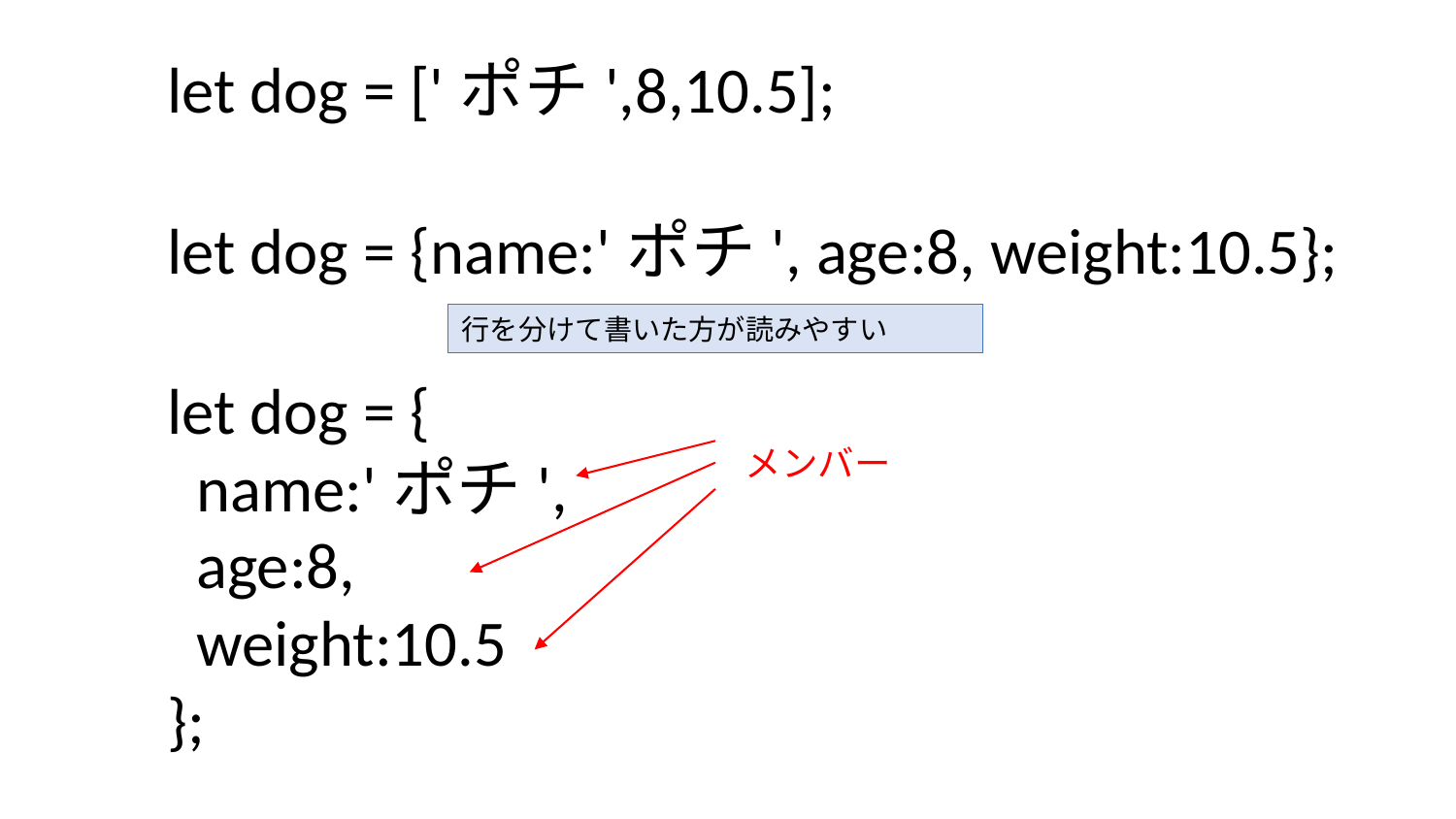

let dog = ['ポチ',8,10.5];
let dog = {name:'ポチ', age:8, weight:10.5};
行を分けて書いた方が読みやすい
let dog = {
  name:'ポチ',
  age:8,
  weight:10.5
};
メンバー